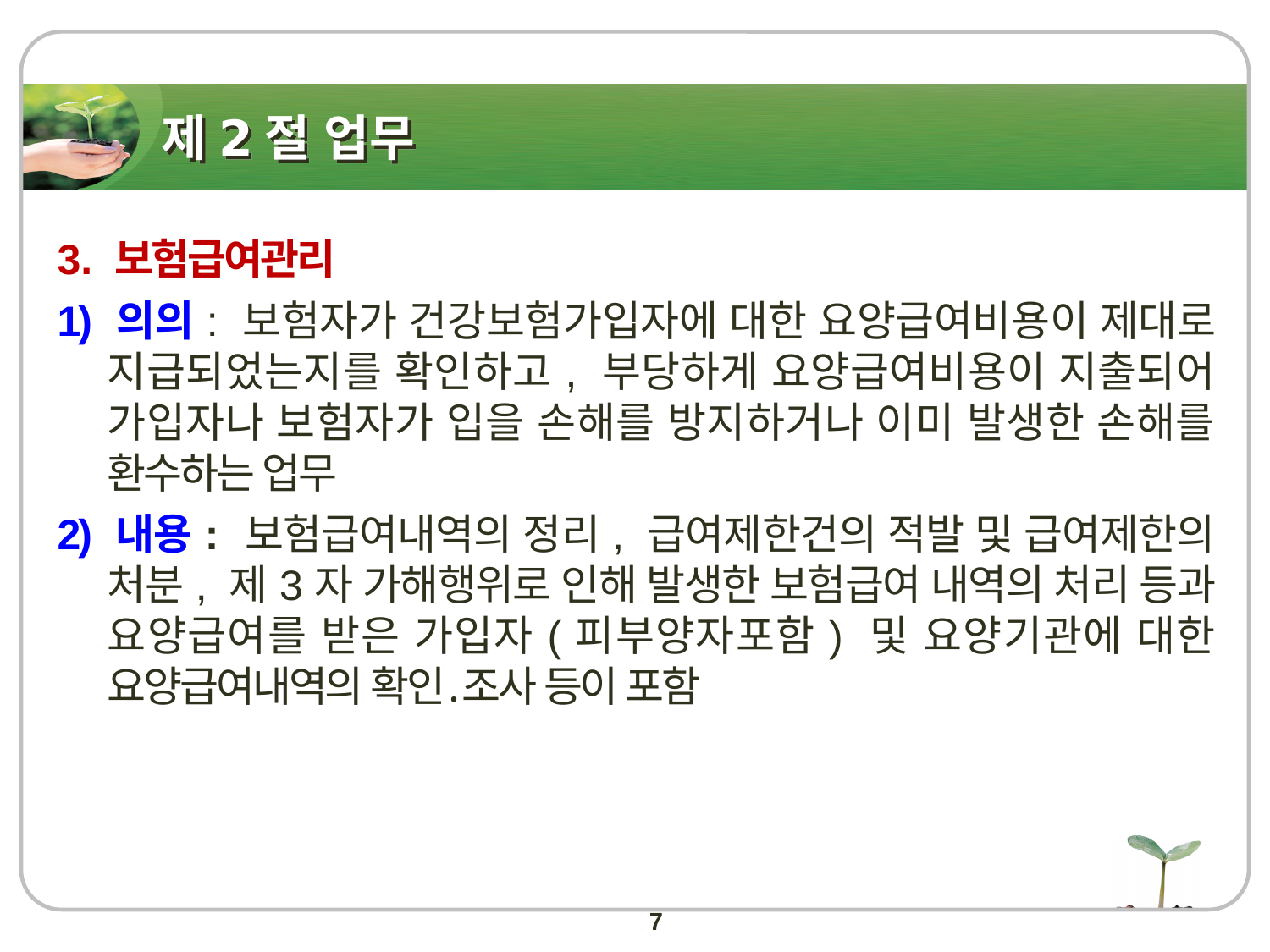

# 제2절 업무
3. 보험급여관리
1) 의의: 보험자가 건강보험가입자에 대한 요양급여비용이 제대로 지급되었는지를 확인하고, 부당하게 요양급여비용이 지출되어 가입자나 보험자가 입을 손해를 방지하거나 이미 발생한 손해를 환수하는 업무
2) 내용: 보험급여내역의 정리, 급여제한건의 적발 및 급여제한의 처분, 제3자 가해행위로 인해 발생한 보험급여 내역의 처리 등과 요양급여를 받은 가입자(피부양자포함) 및 요양기관에 대한 요양급여내역의 확인․조사 등이 포함
7